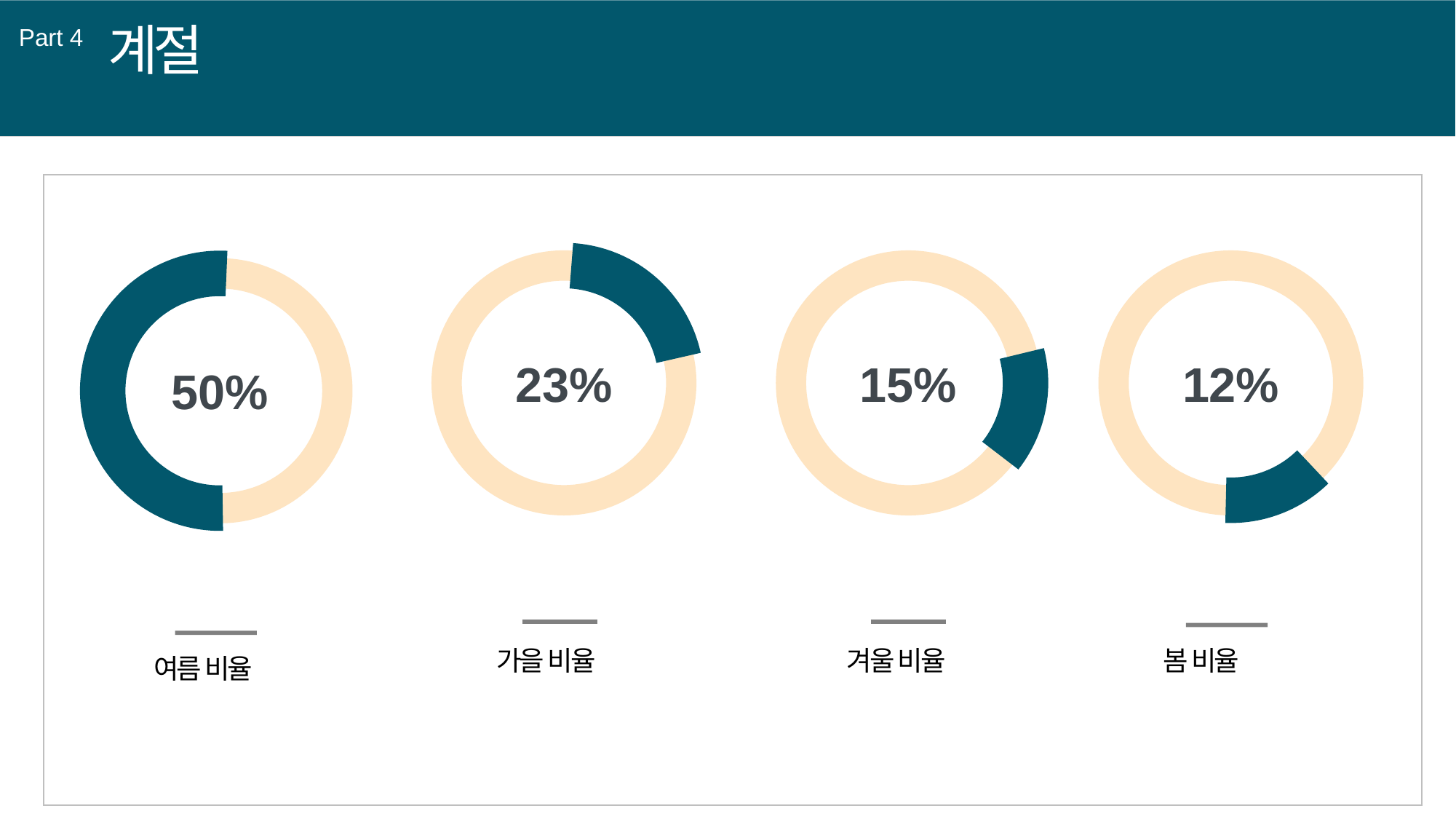

계절
Part 4

23%
15%
12%
50%

가을 비율
겨울 비율
봄 비율
여름 비율